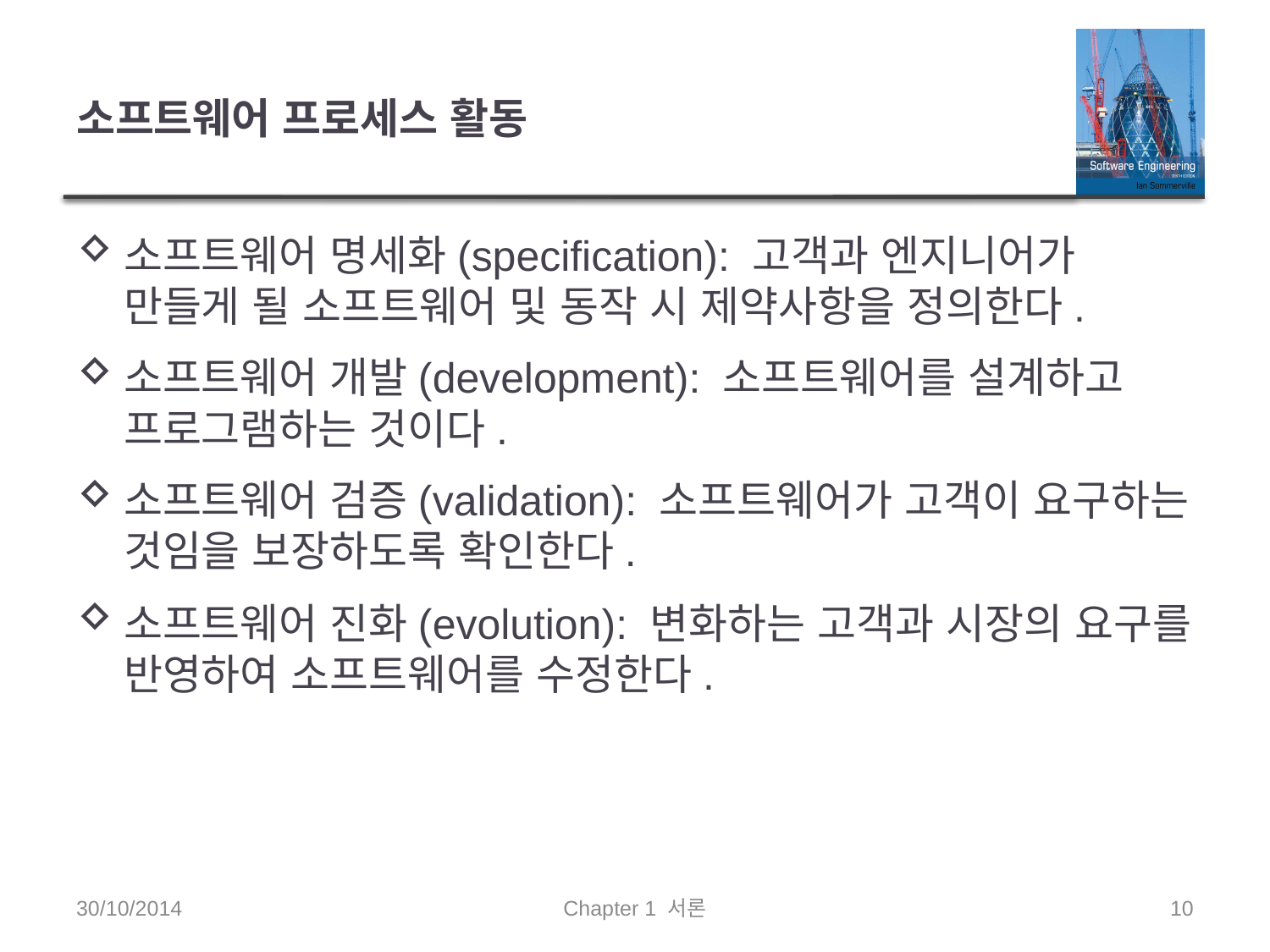

# 소프트웨어 프로세스 활동
소프트웨어 명세화(specification): 고객과 엔지니어가 만들게 될 소프트웨어 및 동작 시 제약사항을 정의한다.
소프트웨어 개발(development): 소프트웨어를 설계하고 프로그램하는 것이다.
소프트웨어 검증(validation): 소프트웨어가 고객이 요구하는 것임을 보장하도록 확인한다.
소프트웨어 진화(evolution): 변화하는 고객과 시장의 요구를 반영하여 소프트웨어를 수정한다.

30/10/2014
Chapter 1 서론
10